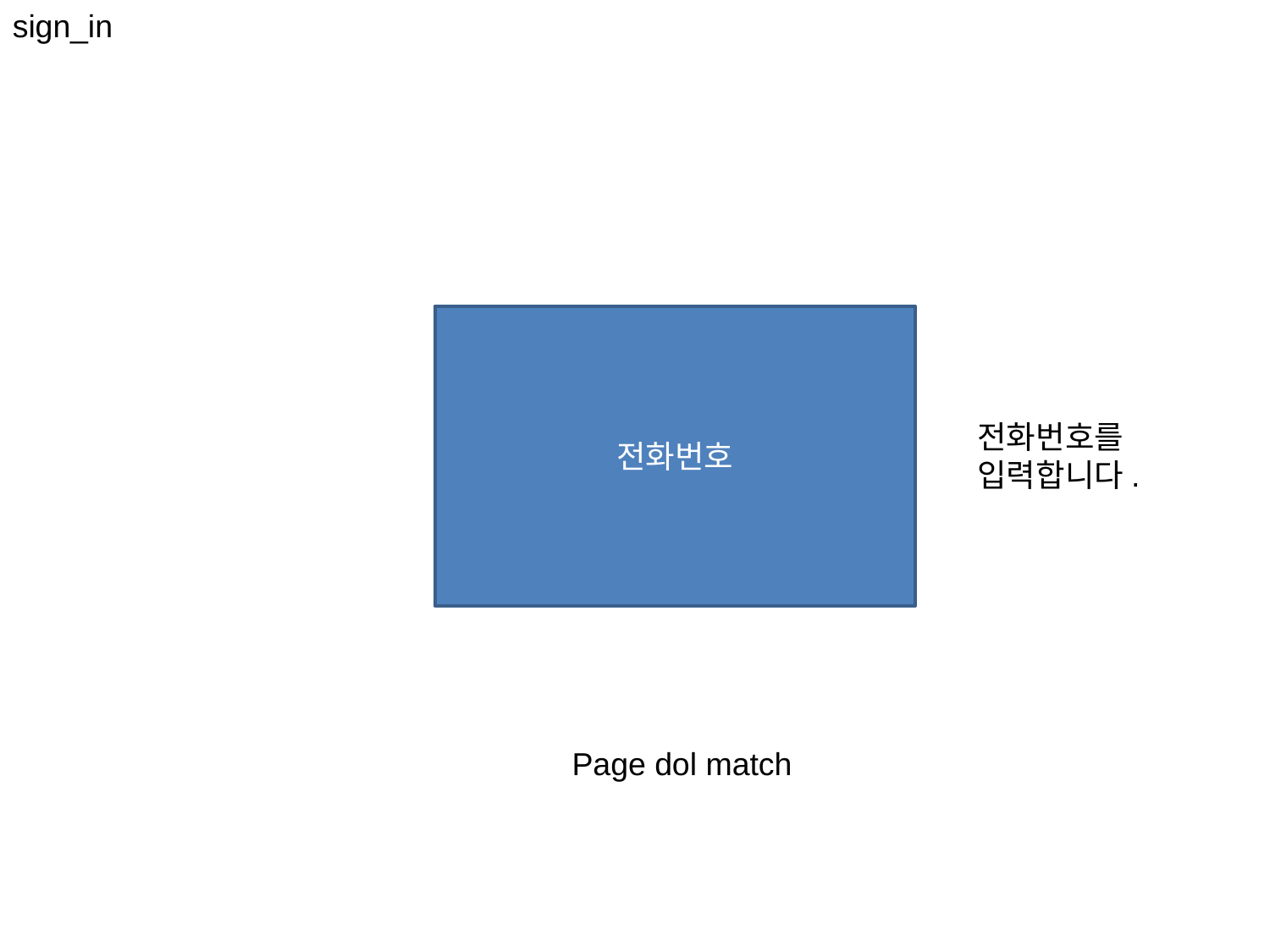

sign_in
전화번호
전화번호를 입력합니다.
Page dol match